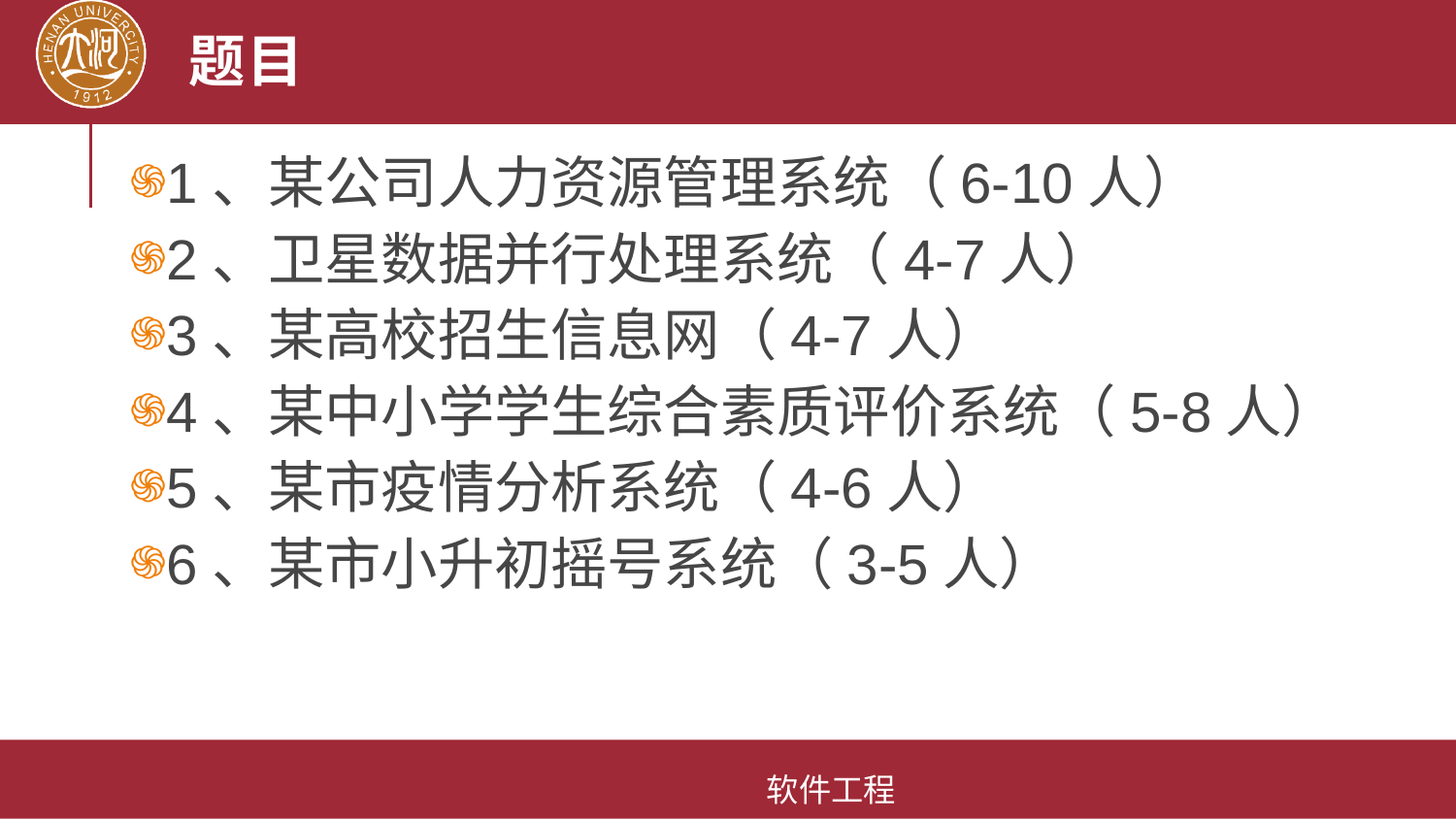

# 题目
1、某公司人力资源管理系统（6-10人）
2、卫星数据并行处理系统（4-7人）
3、某高校招生信息网（4-7人）
4、某中小学学生综合素质评价系统（5-8人）
5、某市疫情分析系统（4-6人）
6、某市小升初摇号系统（3-5人）

软件工程
35